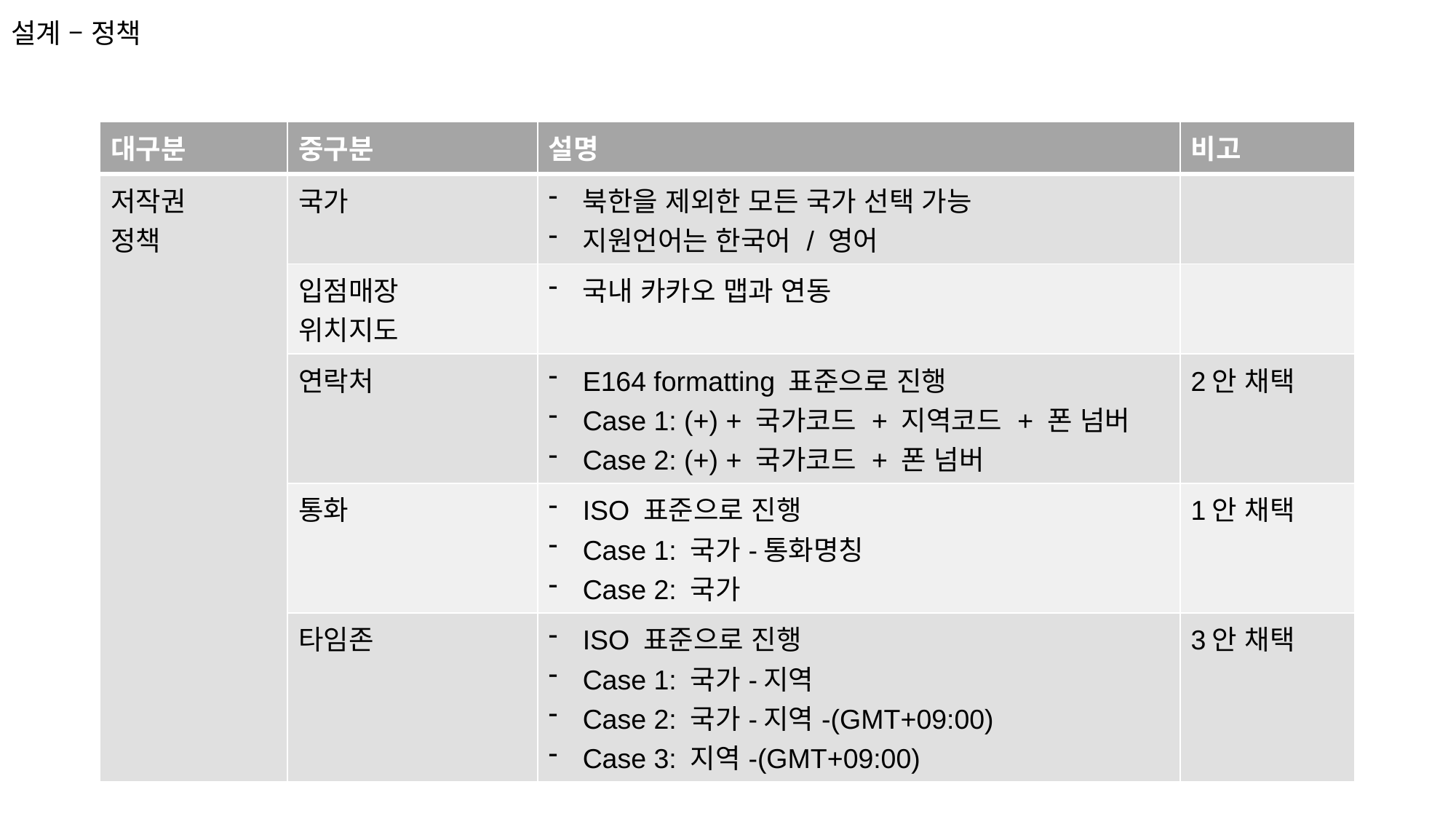

설계 – 정책
| 대구분 | 중구분 | 설명 | 비고 |
| --- | --- | --- | --- |
| 저작권 정책 | 국가 | 북한을 제외한 모든 국가 선택 가능 지원언어는 한국어 / 영어 |  |
|  | 입점매장 위치지도 | 국내 카카오 맵과 연동 |  |
|  | 연락처 | E164 formatting 표준으로 진행 Case 1: (+) + 국가코드 + 지역코드 + 폰 넘버 Case 2: (+) + 국가코드 + 폰 넘버 | 2안 채택 |
|  | 통화 | ISO 표준으로 진행 Case 1: 국가-통화명칭 Case 2: 국가 | 1안 채택 |
|  | 타임존 | ISO 표준으로 진행 Case 1: 국가-지역 Case 2: 국가-지역-(GMT+09:00) Case 3: 지역-(GMT+09:00) | 3안 채택 |